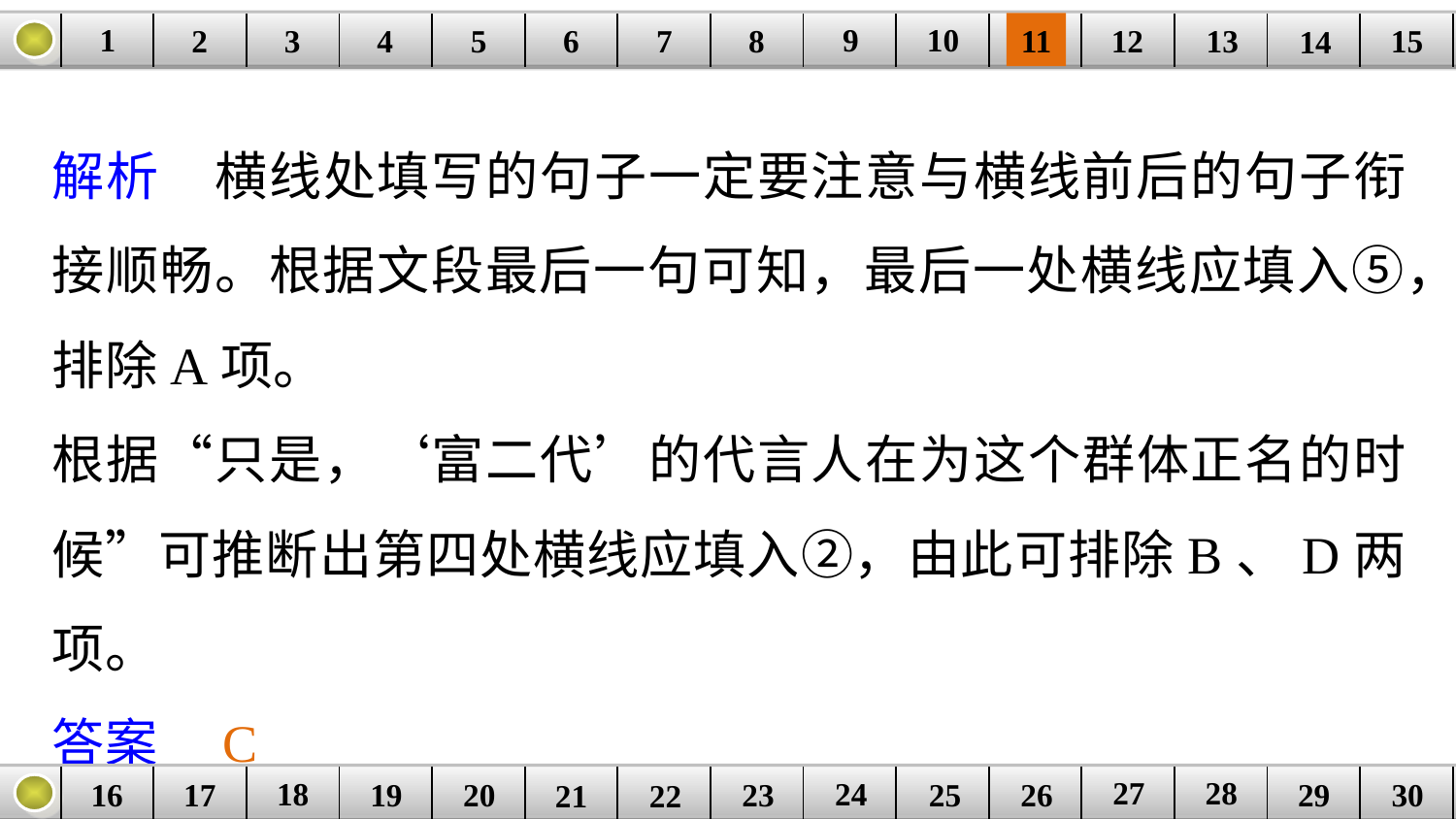

9
10
1
3
4
5
6
8
11
2
12
15
|  |  |  |  |  |  |  |  |  |  |  |  |  |  |  |
| --- | --- | --- | --- | --- | --- | --- | --- | --- | --- | --- | --- | --- | --- | --- |
7
13
14

解析　横线处填写的句子一定要注意与横线前后的句子衔接顺畅。根据文段最后一句可知，最后一处横线应填入⑤，排除A项。
根据“只是，‘富二代’的代言人在为这个群体正名的时候”可推断出第四处横线应填入②，由此可排除B、D两项。
答案　C

27
28
18
24
16
25
26
30
|  |  |  |  |  |  |  |  |  |  |  |  |  |  |  |
| --- | --- | --- | --- | --- | --- | --- | --- | --- | --- | --- | --- | --- | --- | --- |
23
17
19
20
29
21
22